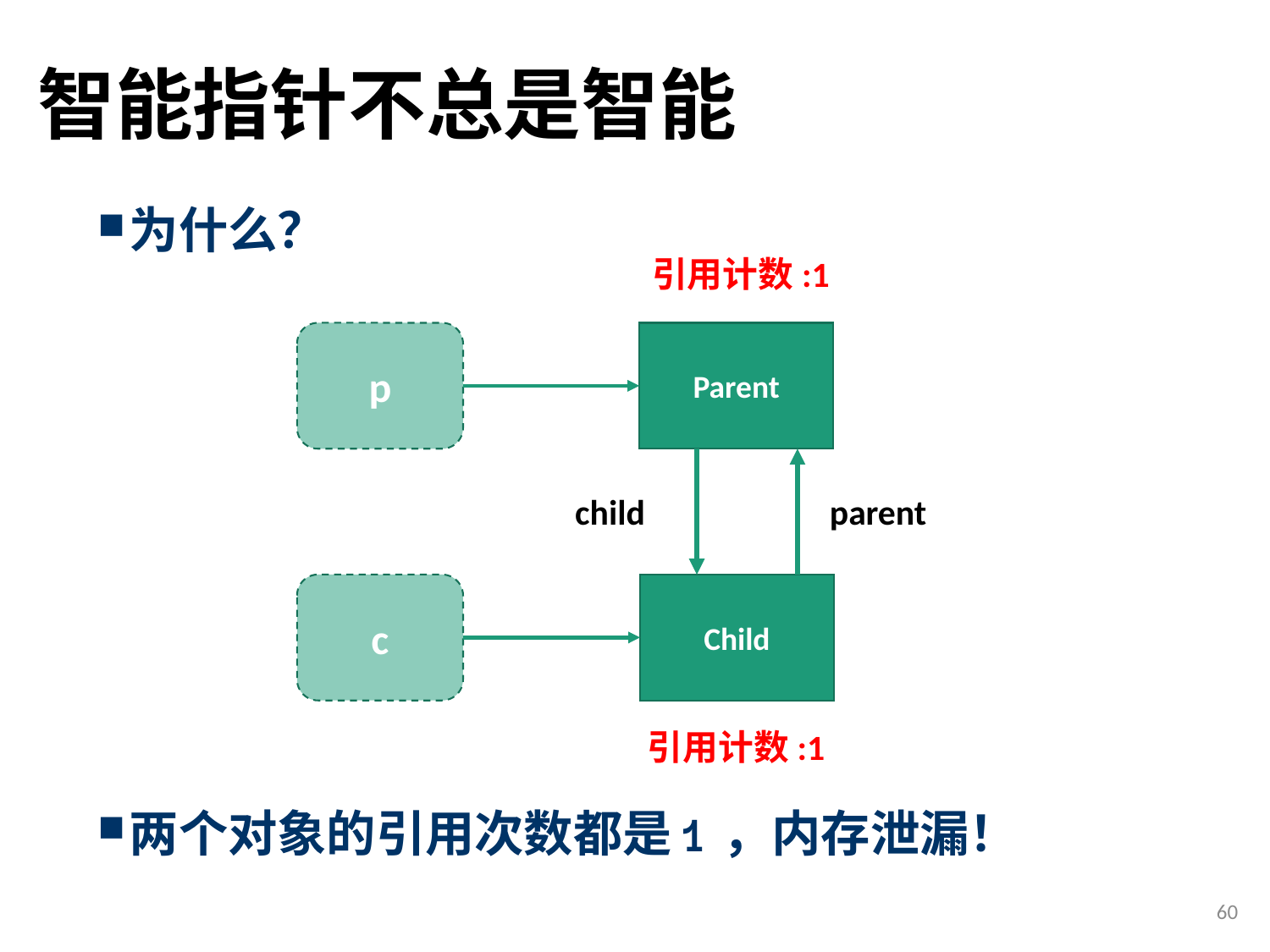

# 智能指针不总是智能
为什么？

两个对象的引用次数都是1，内存泄漏！
引用计数:1
p
Parent
child
parent
Child
c
引用计数:1
60